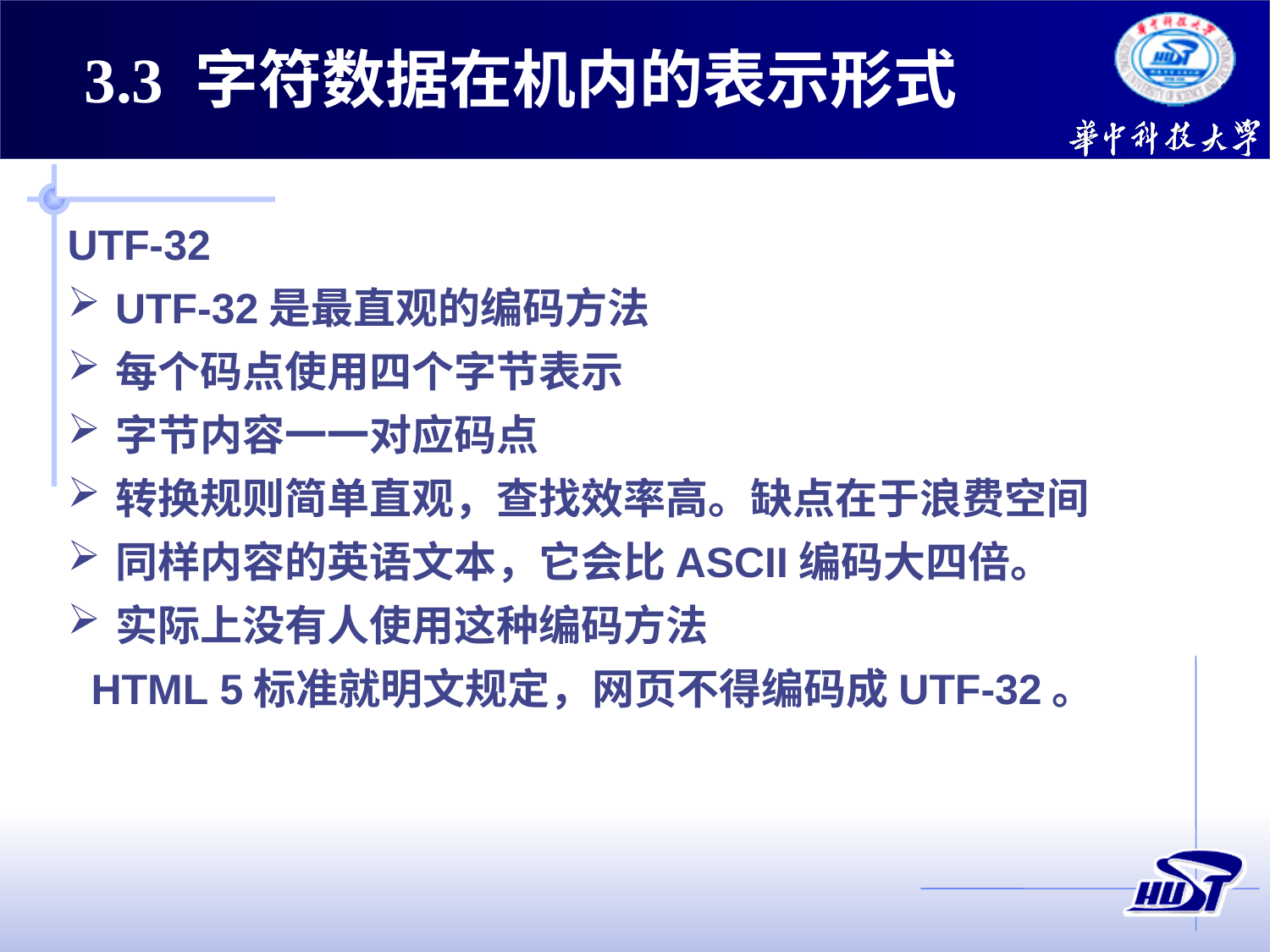

3.3 字符数据在机内的表示形式
UTF-32
UTF-32是最直观的编码方法
每个码点使用四个字节表示
字节内容一一对应码点
转换规则简单直观，查找效率高。缺点在于浪费空间
同样内容的英语文本，它会比ASCII编码大四倍。
实际上没有人使用这种编码方法
  HTML 5标准就明文规定，网页不得编码成UTF-32。